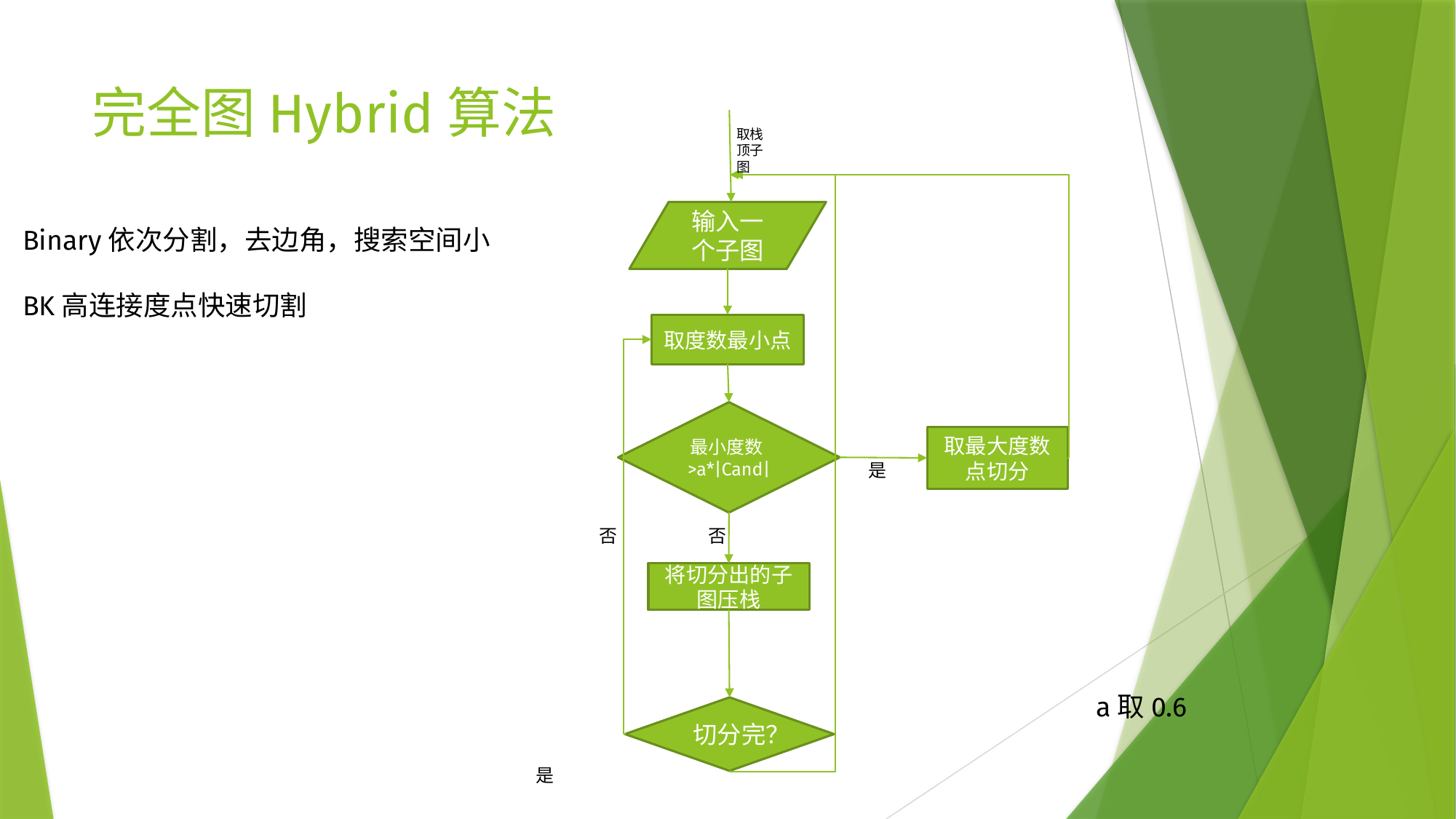

# 完全图Hybrid算法
取栈顶子图
输入一个子图
取度数最小点
最小度数>a*|Cand|
取最大度数点切分
是
否
否
将切分出的子图压栈
切分完？
是
Binary依次分割，去边角，搜索空间小

BK高连接度点快速切割
a取0.6